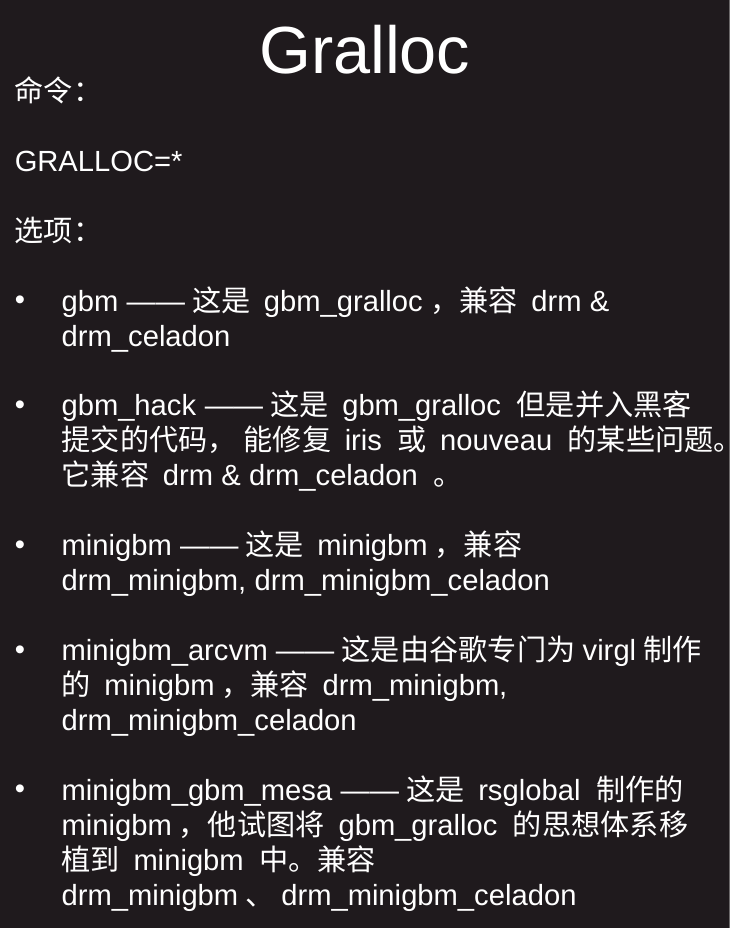

Gralloc
命令：

GRALLOC=*

选项：

gbm ——这是 gbm_gralloc，兼容 drm & drm_celadon

gbm_hack ——这是 gbm_gralloc 但是并入黑客提交的代码， 能修复 iris 或 nouveau 的某些问题。它兼容 drm & drm_celadon 。

minigbm ——这是 minigbm，兼容 drm_minigbm, drm_minigbm_celadon

minigbm_arcvm ——这是由谷歌专门为virgl制作的 minigbm，兼容 drm_minigbm, drm_minigbm_celadon

minigbm_gbm_mesa ——这是 rsglobal 制作的minigbm，他试图将 gbm_gralloc 的思想体系移植到 minigbm 中。兼容 drm_minigbm、drm_minigbm_celadon